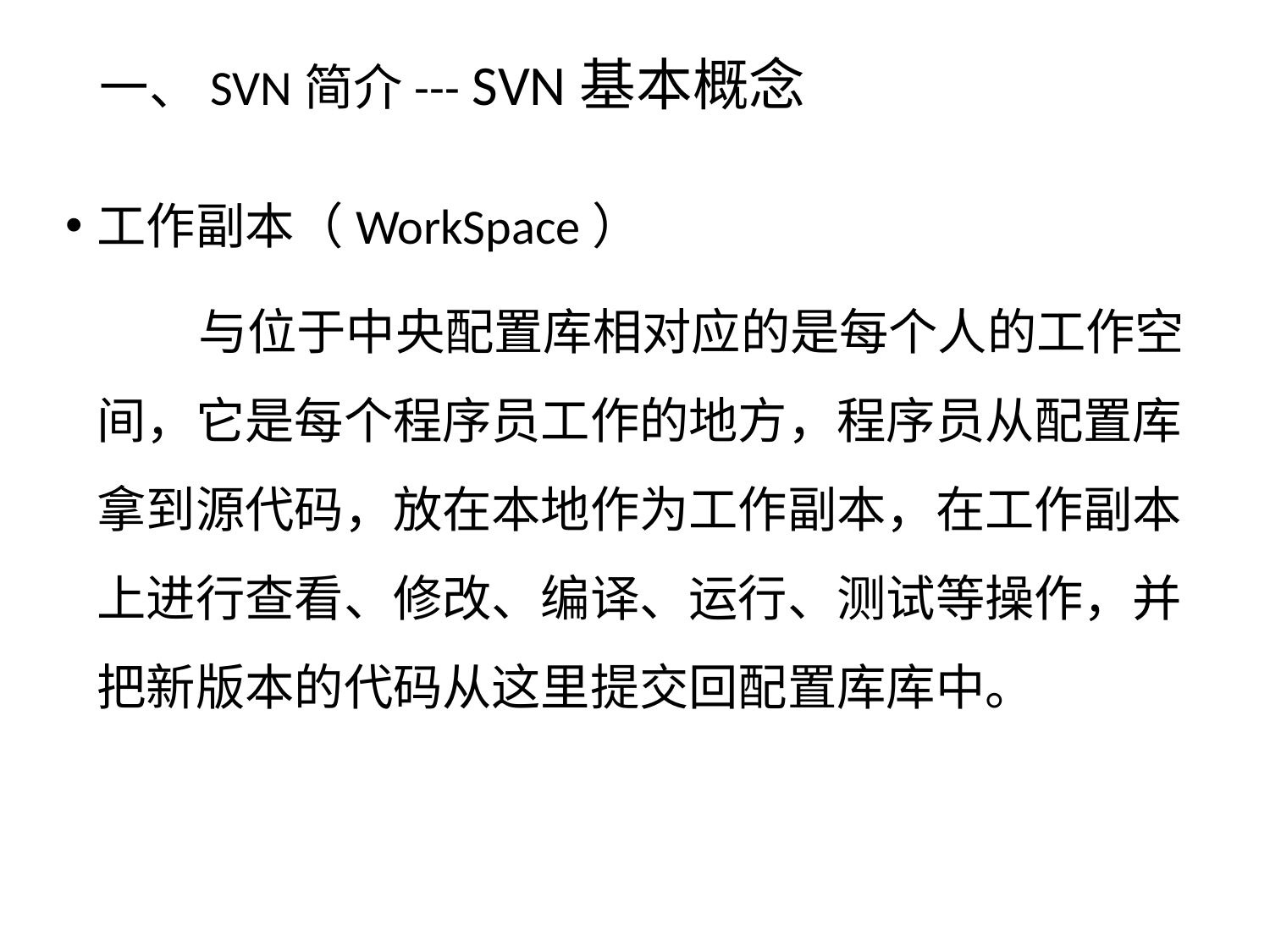

# 一、SVN简介--- SVN基本概念
工作副本（WorkSpace）
           与位于中央配置库相对应的是每个人的工作空间，它是每个程序员工作的地方，程序员从配置库拿到源代码，放在本地作为工作副本，在工作副本上进行查看、修改、编译、运行、测试等操作，并把新版本的代码从这里提交回配置库库中。